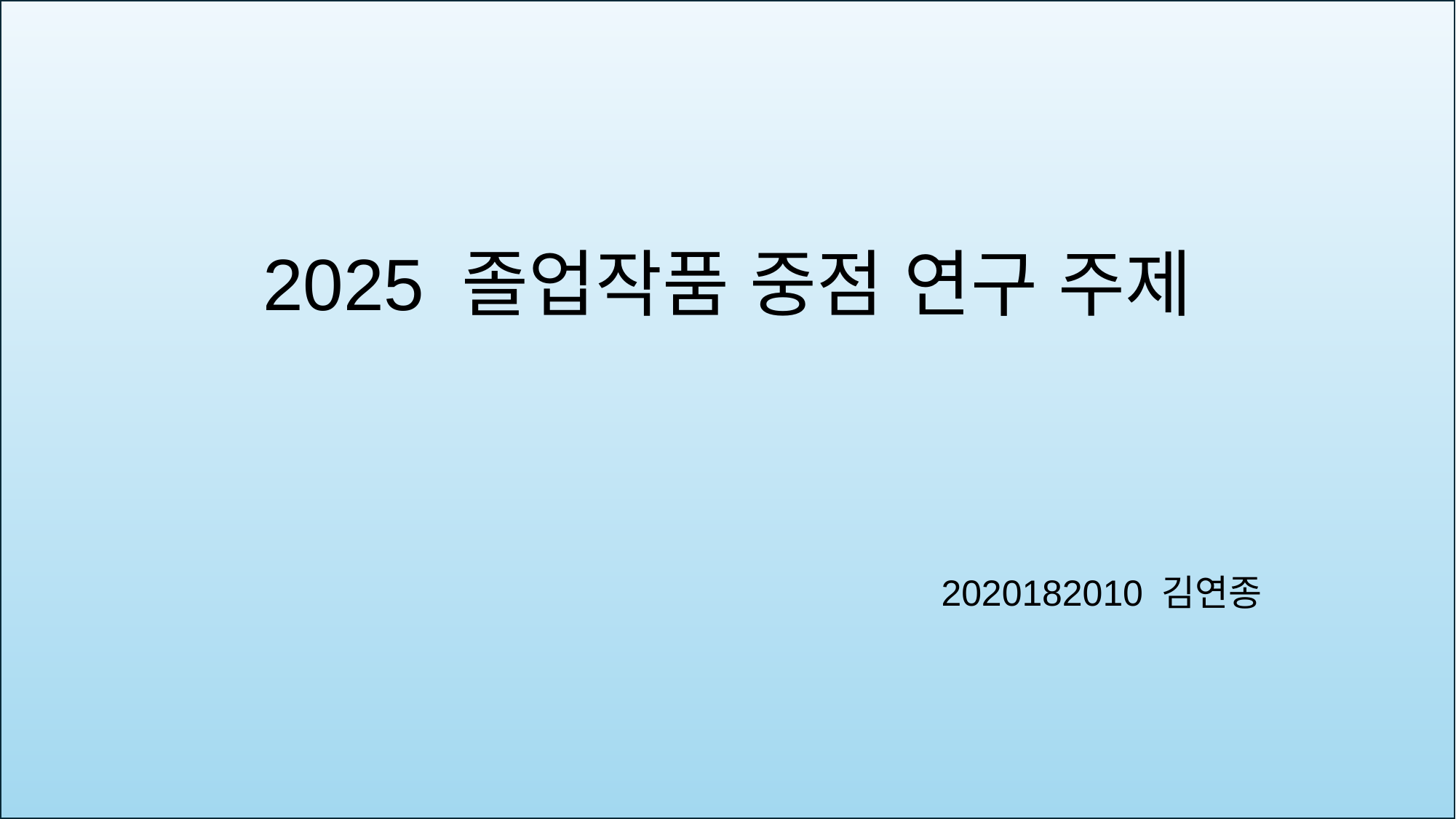

# 2025 졸업작품 중점 연구 주제
2020182010 김연종